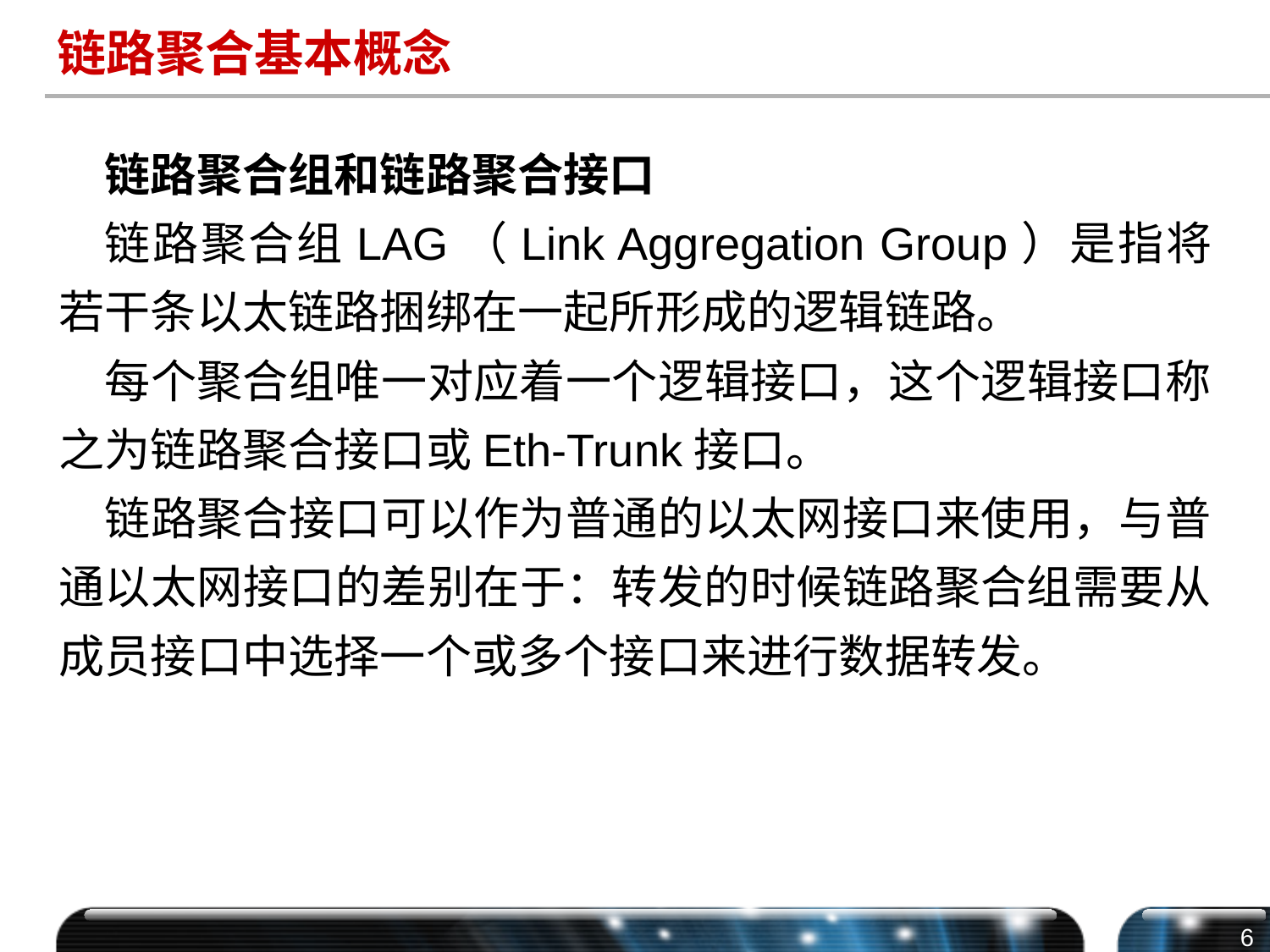

# 链路聚合基本概念
链路聚合组和链路聚合接口
链路聚合组LAG（Link Aggregation Group）是指将若干条以太链路捆绑在一起所形成的逻辑链路。
每个聚合组唯一对应着一个逻辑接口，这个逻辑接口称之为链路聚合接口或Eth-Trunk接口。
链路聚合接口可以作为普通的以太网接口来使用，与普通以太网接口的差别在于：转发的时候链路聚合组需要从成员接口中选择一个或多个接口来进行数据转发。